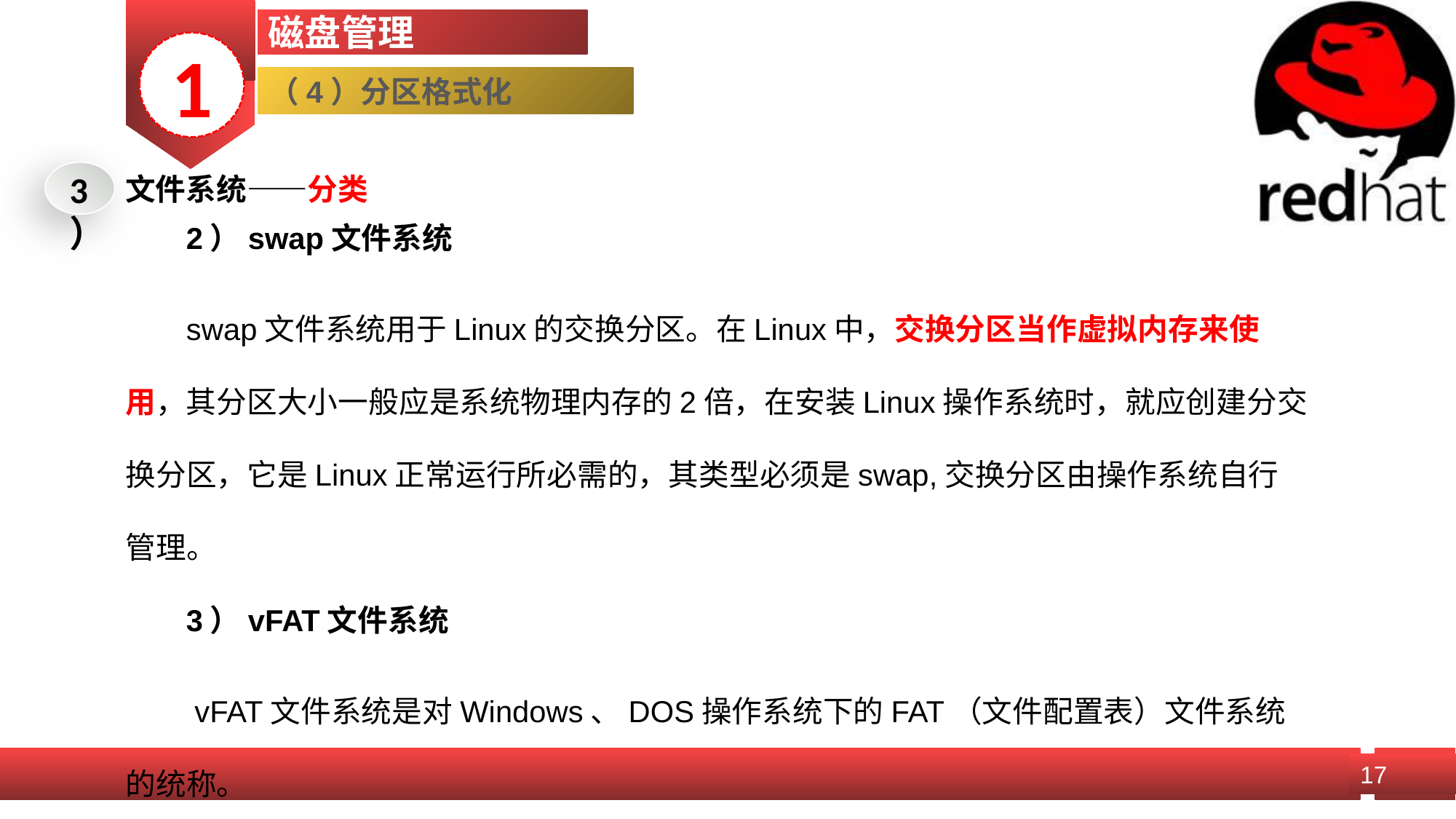

磁盘管理
1
（4）分区格式化
3）

文件系统——分类
2）swap文件系统
swap文件系统用于Linux的交换分区。在Linux中，交换分区当作虚拟内存来使用，其分区大小一般应是系统物理内存的2倍，在安装Linux操作系统时，就应创建分交换分区，它是Linux正常运行所必需的，其类型必须是swap,交换分区由操作系统自行管理。
3）vFAT文件系统
 vFAT文件系统是对Windows、DOS操作系统下的FAT（文件配置表）文件系统的统称。